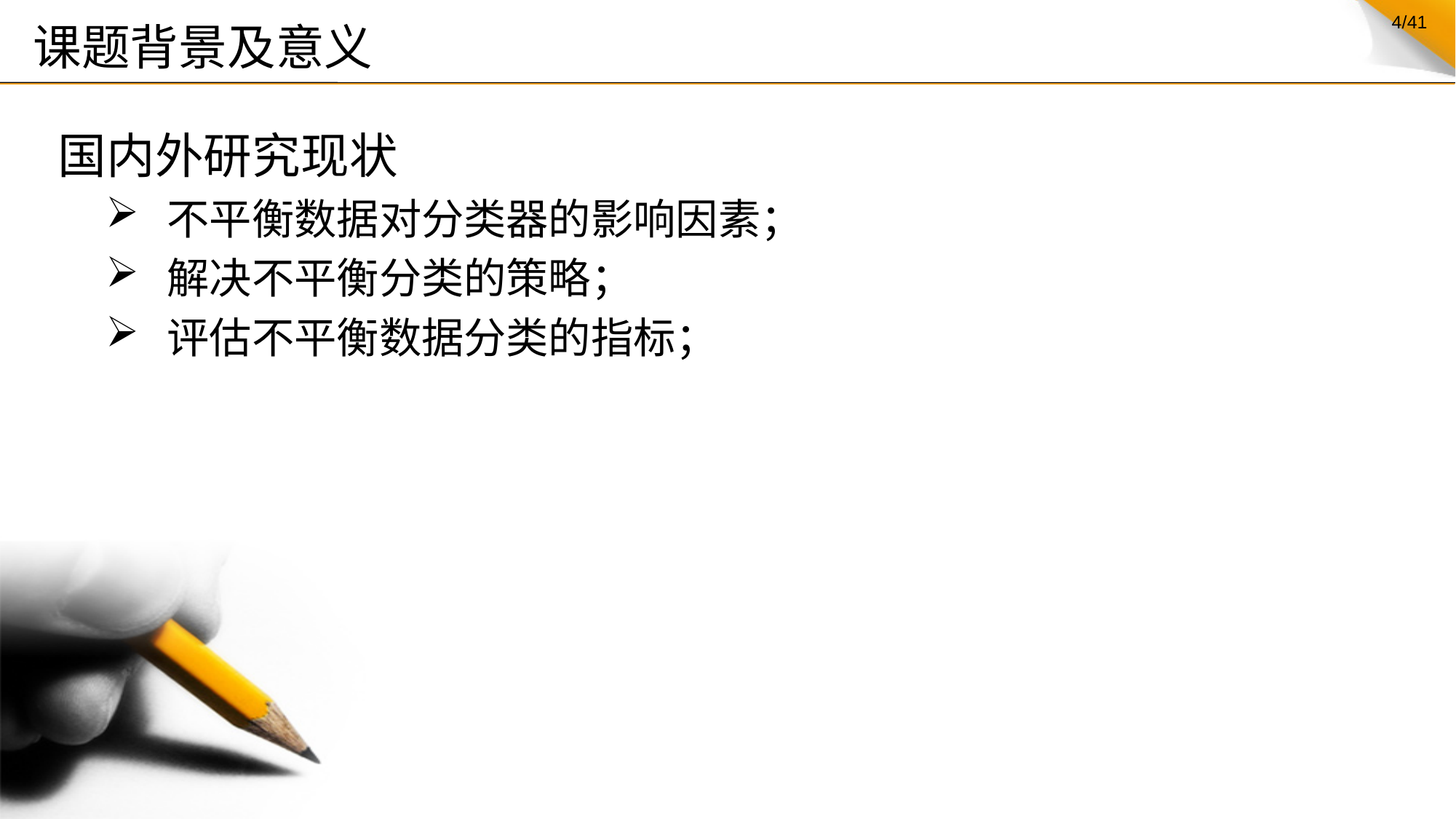

# 课题背景及意义
国内外研究现状
不平衡数据对分类器的影响因素；
解决不平衡分类的策略；
评估不平衡数据分类的指标；